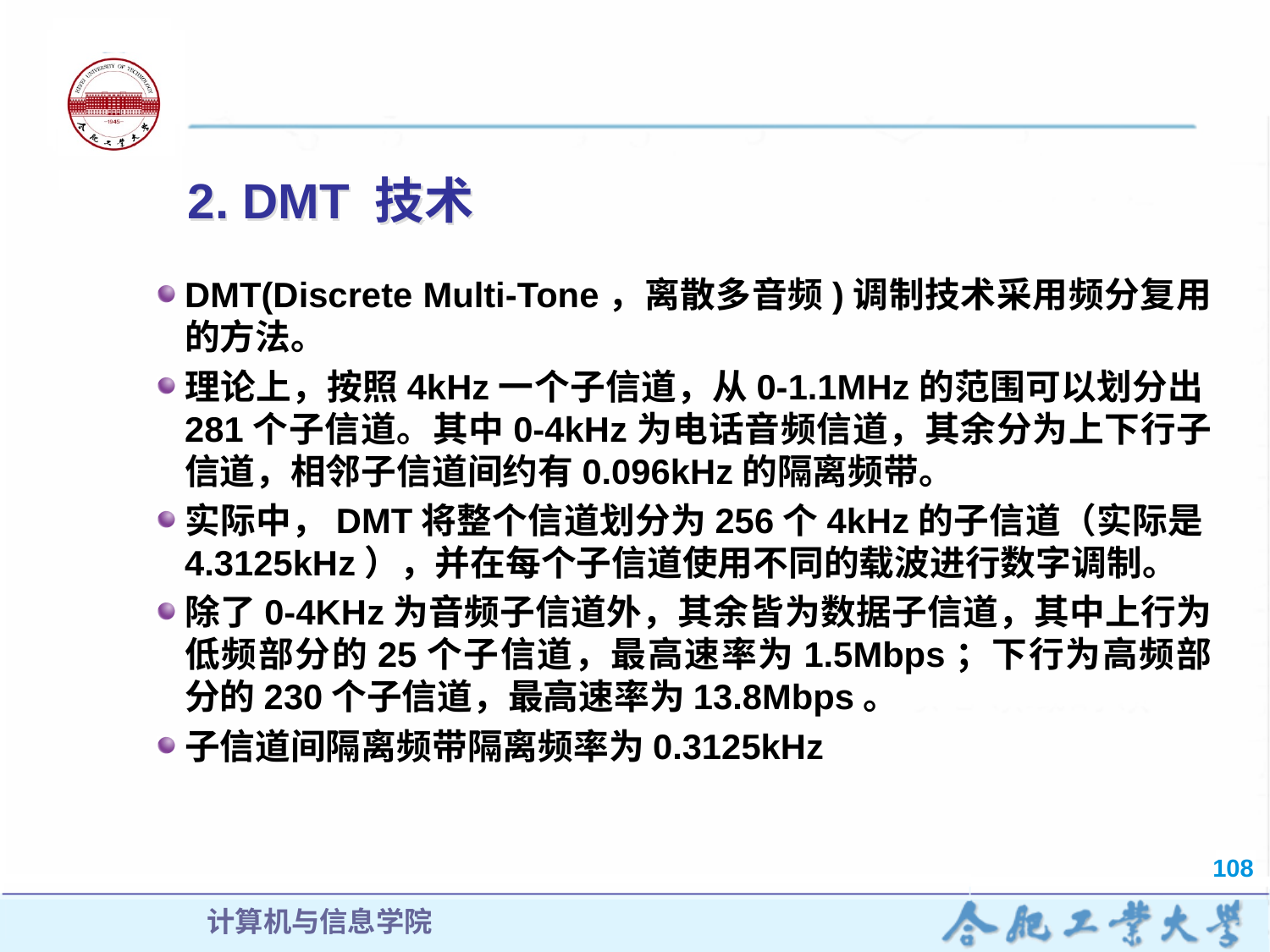

# 2. DMT 技术
DMT(Discrete Multi-Tone，离散多音频)调制技术采用频分复用的方法。
理论上，按照4kHz一个子信道，从0-1.1MHz的范围可以划分出281个子信道。其中0-4kHz为电话音频信道，其余分为上下行子信道，相邻子信道间约有0.096kHz的隔离频带。
实际中，DMT将整个信道划分为256个4kHz的子信道（实际是4.3125kHz），并在每个子信道使用不同的载波进行数字调制。
除了0-4KHz为音频子信道外，其余皆为数据子信道，其中上行为低频部分的25个子信道，最高速率为1.5Mbps；下行为高频部分的230个子信道，最高速率为13.8Mbps。
子信道间隔离频带隔离频率为0.3125kHz